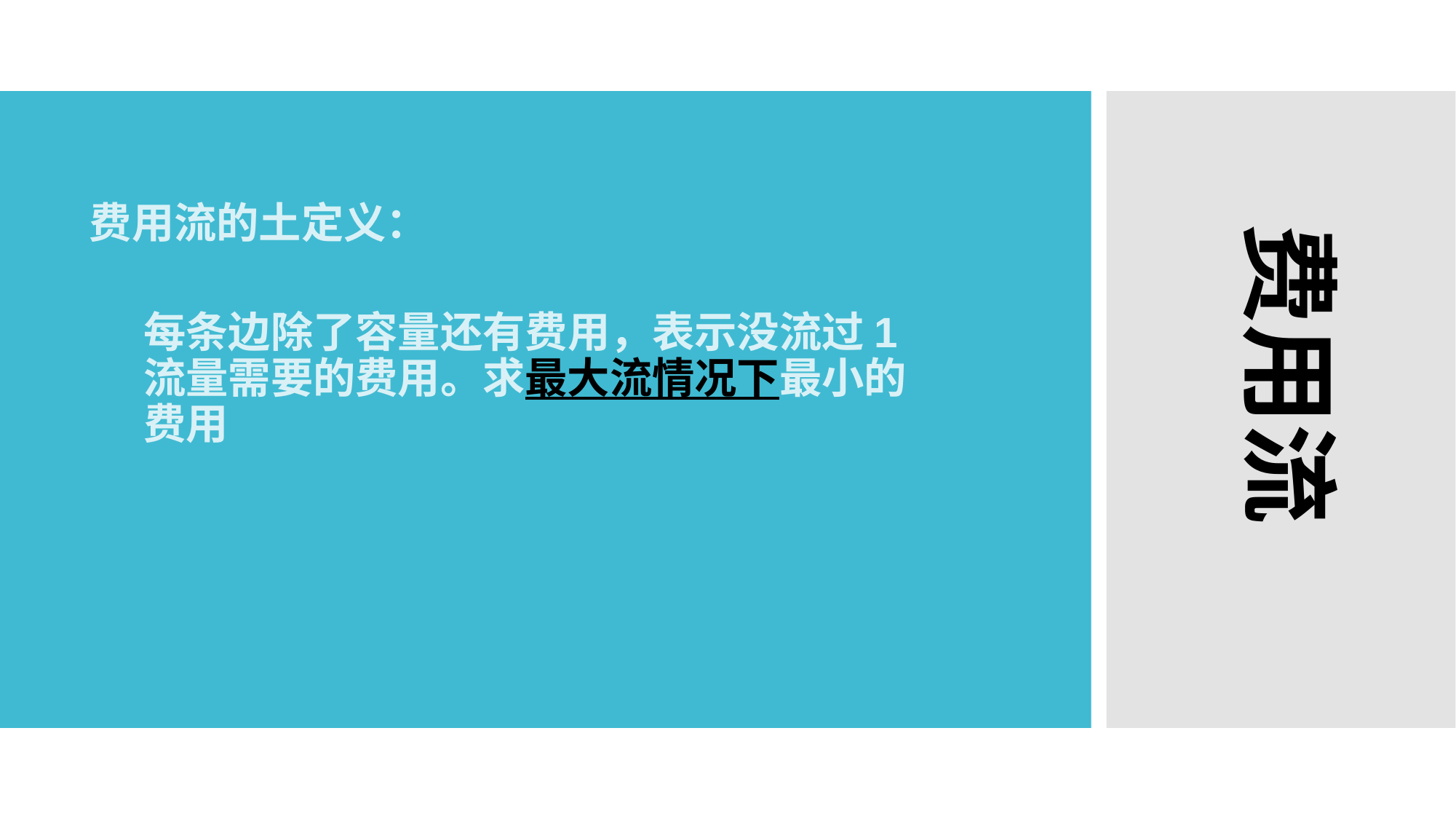

费用流的土定义：
费用流
每条边除了容量还有费用，表示没流过1流量需要的费用。求最大流情况下最小的费用